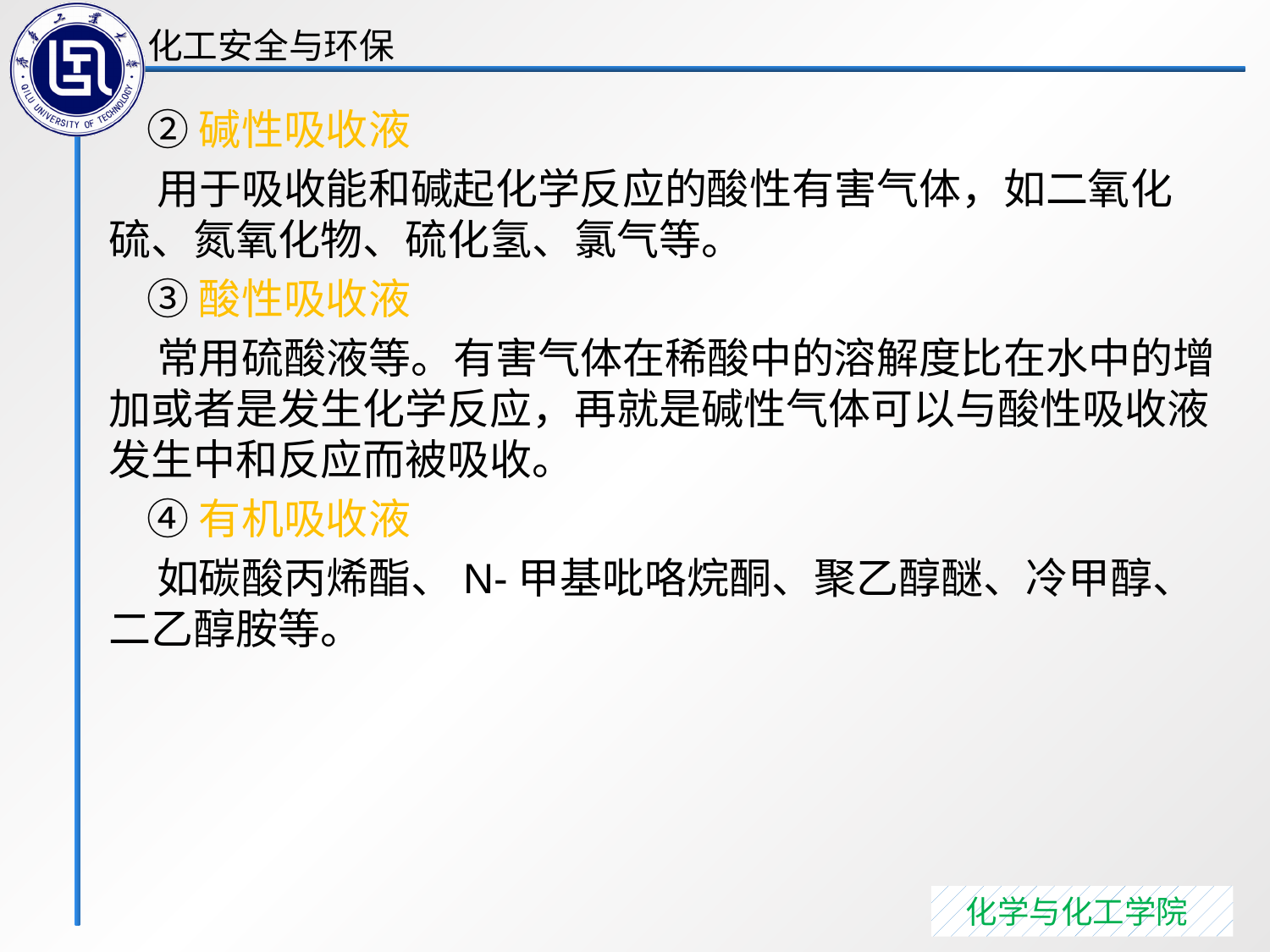

②碱性吸收液
    用于吸收能和碱起化学反应的酸性有害气体，如二氧化硫、氮氧化物、硫化氢、氯气等。
    ③酸性吸收液
    常用硫酸液等。有害气体在稀酸中的溶解度比在水中的增加或者是发生化学反应，再就是碱性气体可以与酸性吸收液发生中和反应而被吸收。
    ④有机吸收液
    如碳酸丙烯酯、N-甲基吡咯烷酮、聚乙醇醚、冷甲醇、二乙醇胺等。